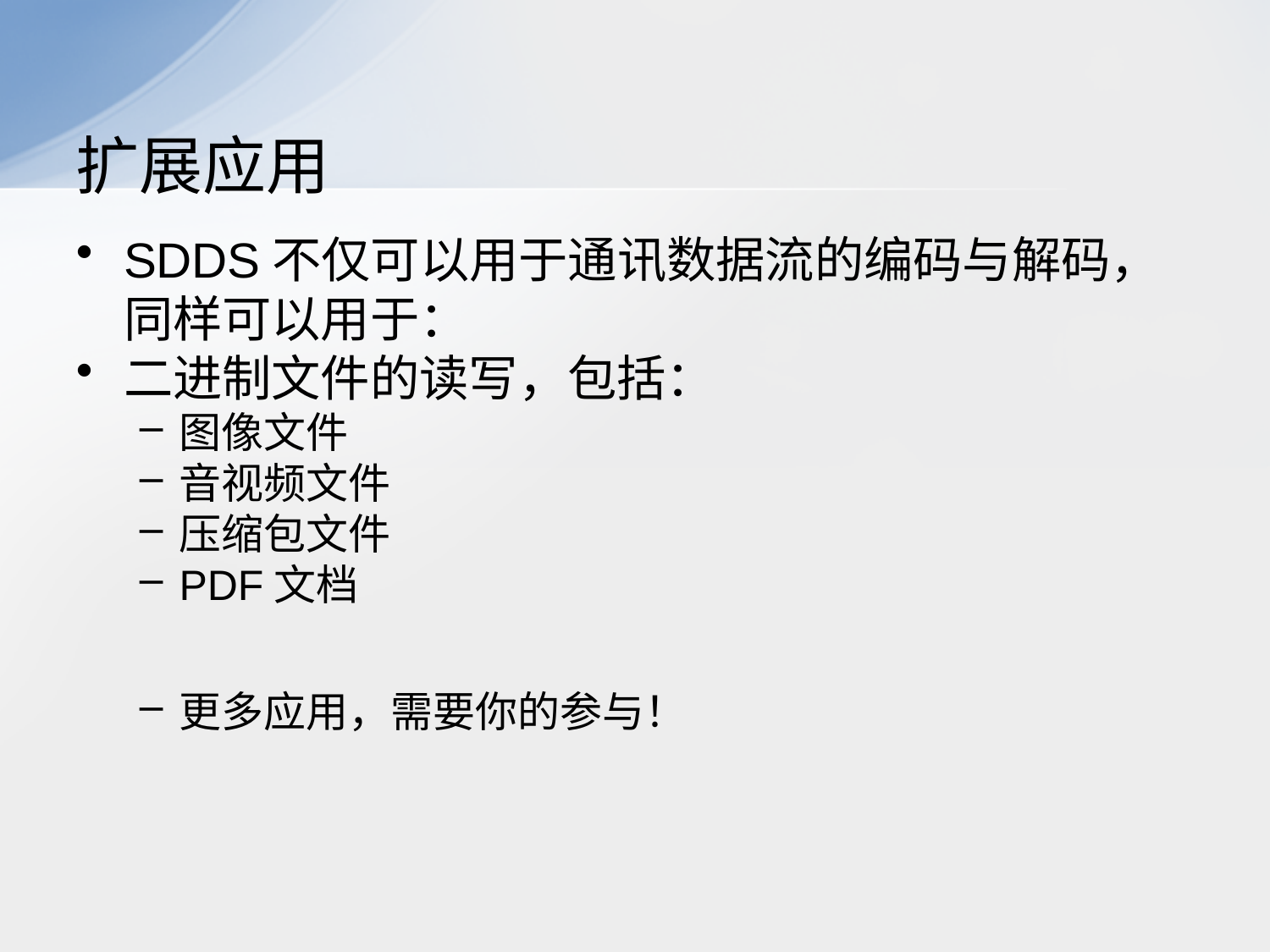

# 扩展应用
SDDS不仅可以用于通讯数据流的编码与解码，同样可以用于：
二进制文件的读写，包括：
图像文件
音视频文件
压缩包文件
PDF文档

更多应用，需要你的参与！